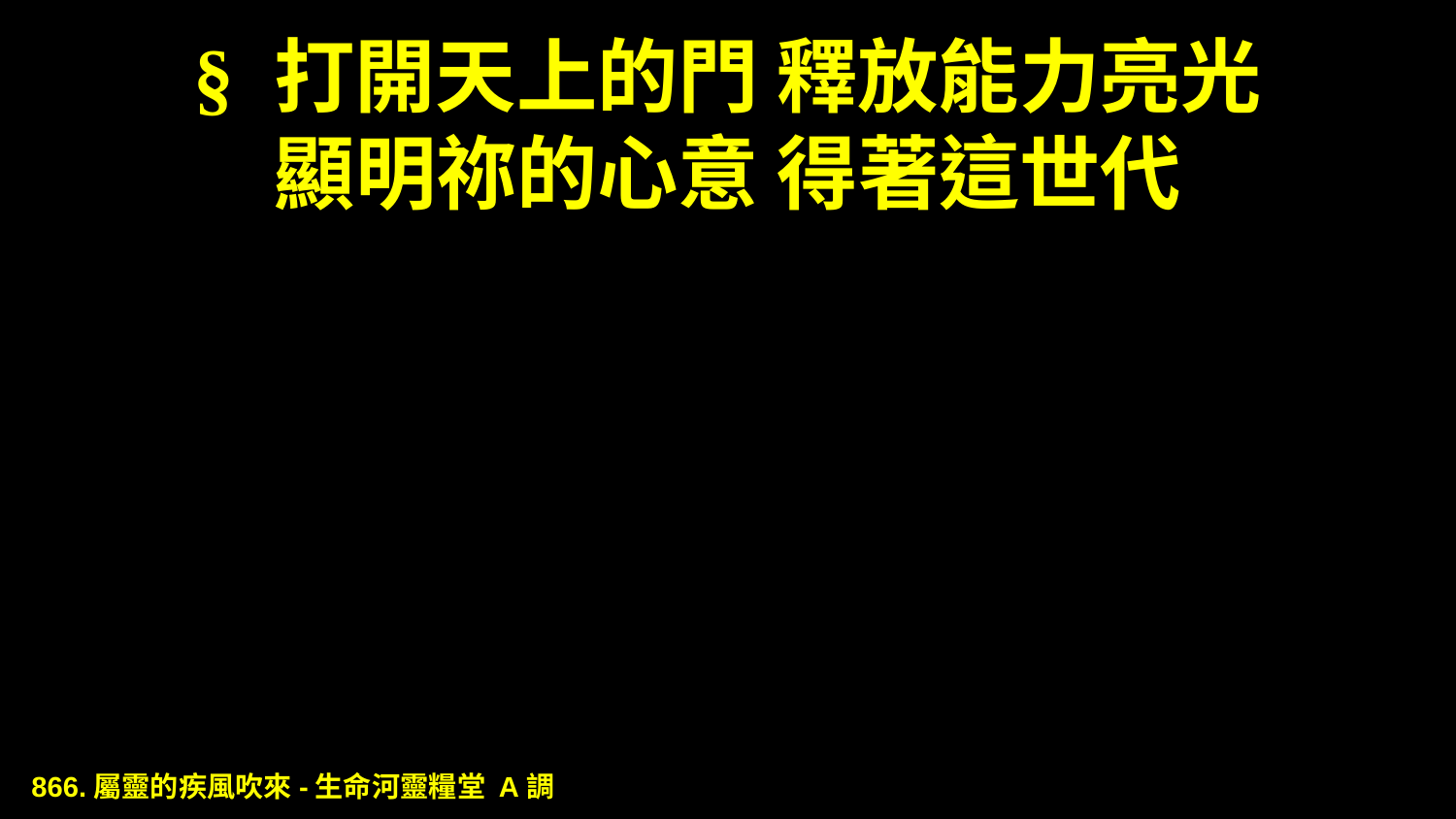

# § 打開天上的門 釋放能力亮光 顯明祢的心意 得著這世代
866.屬靈的疾風吹來-生命河靈糧堂 A調